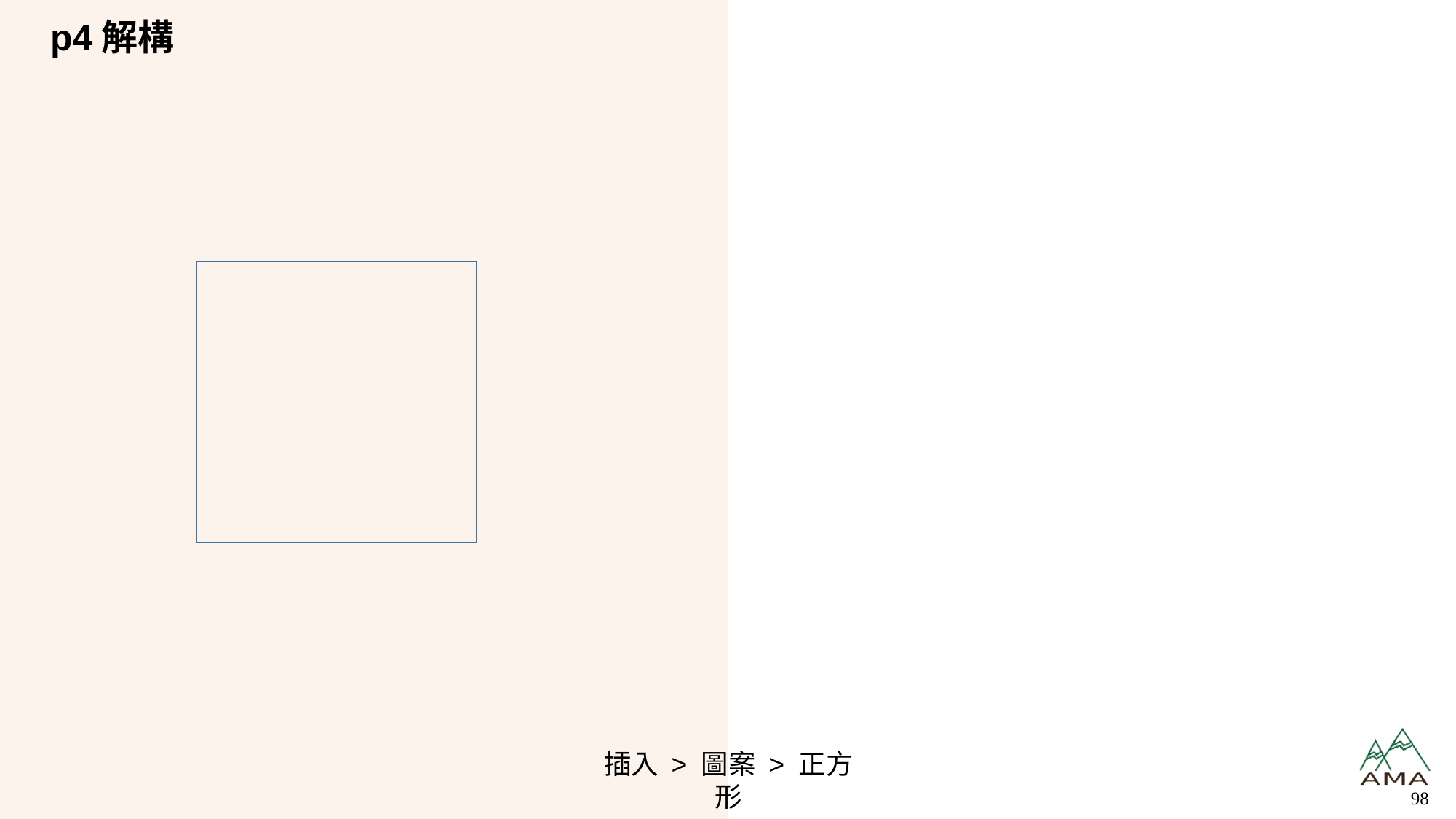

# p4解構

插入 > 圖案 > 正方形
98